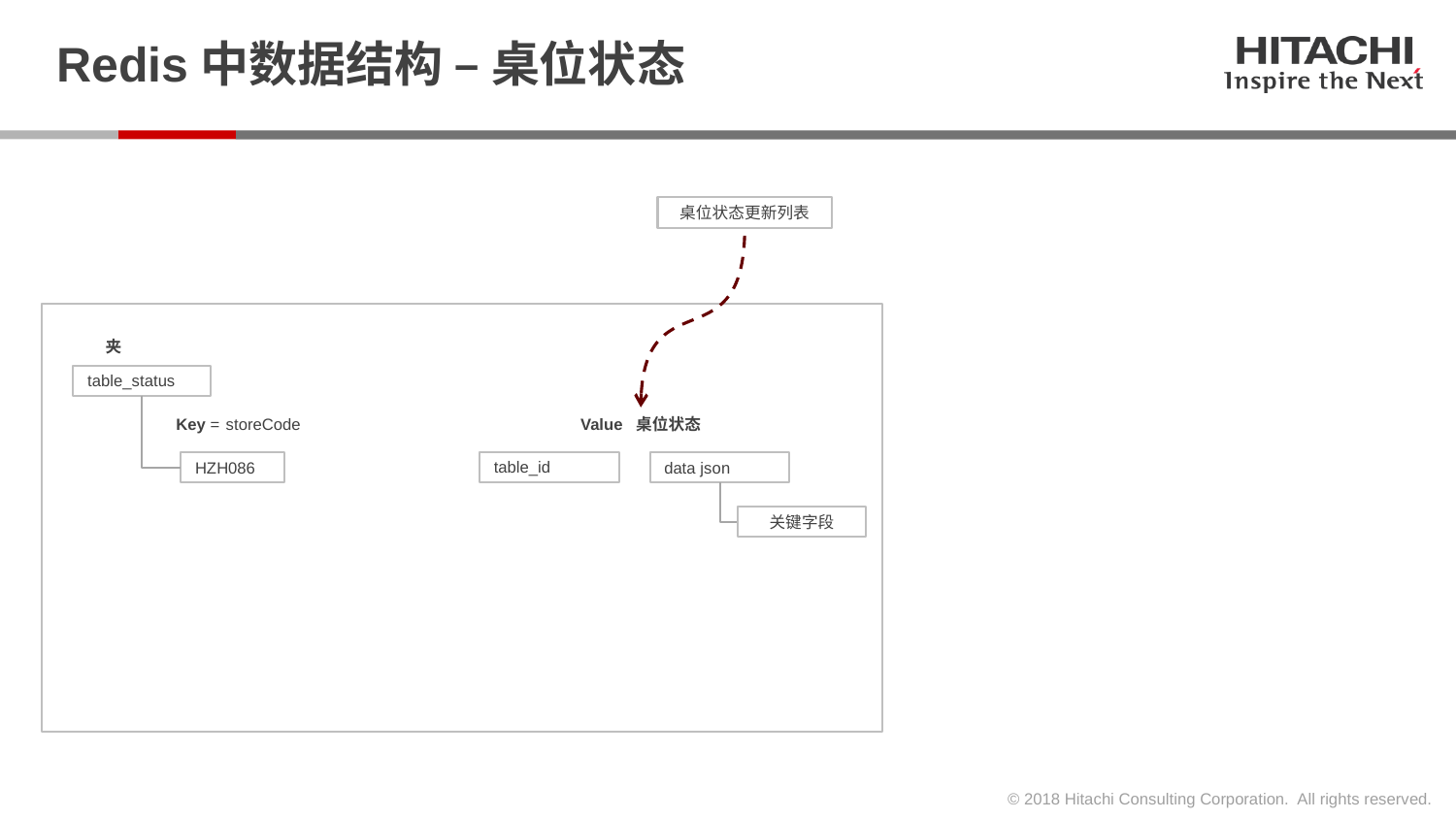

# Redis中数据结构 – 桌位状态
桌位状态更新列表

夹
table_status
Key =
storeCode
Value  桌位状态
table_id
HZH086
data json
关键字段